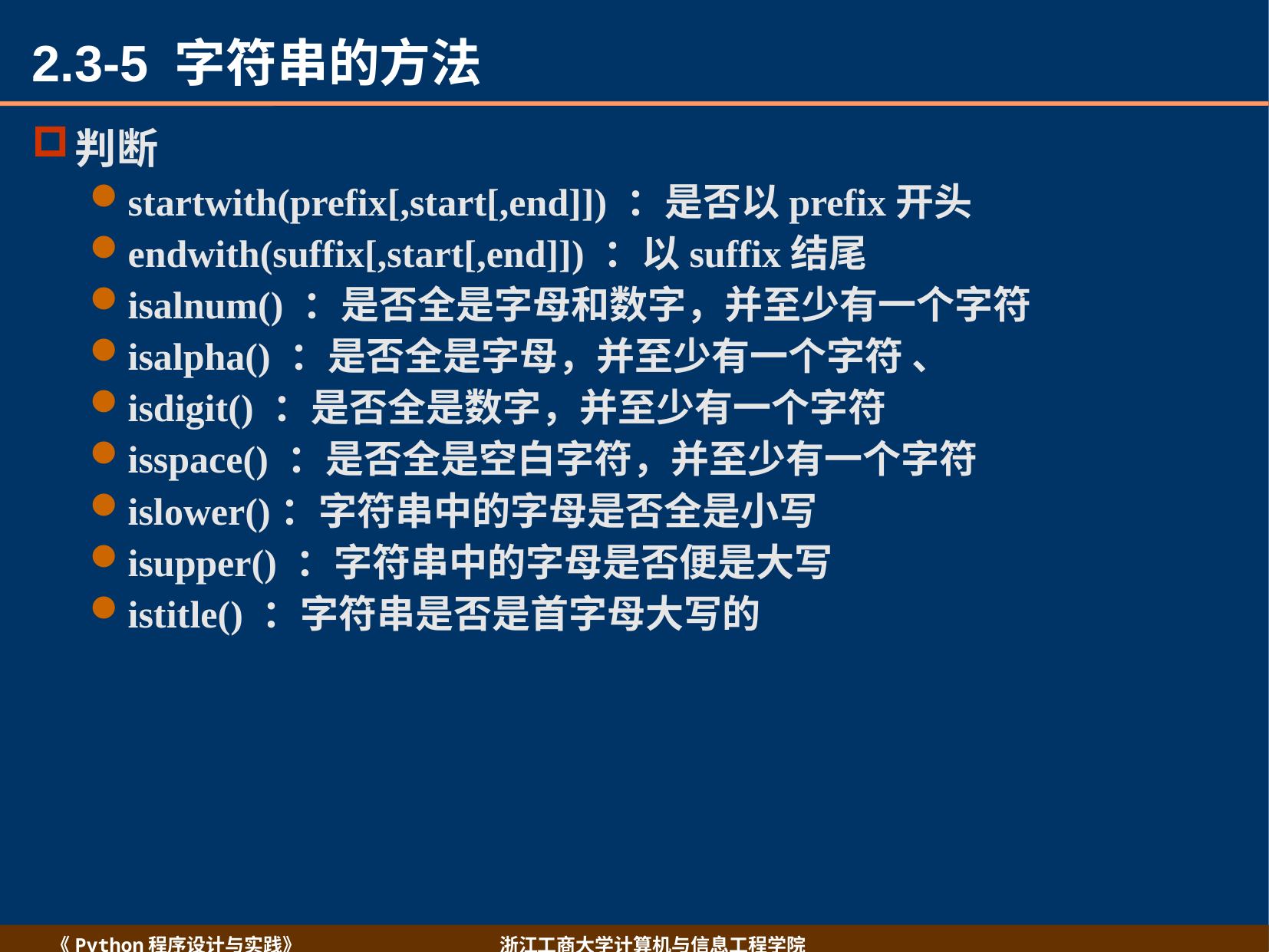

# 2.3-5 字符串的方法
判断
startwith(prefix[,start[,end]]) ：是否以prefix开头
endwith(suffix[,start[,end]]) ：以suffix结尾
isalnum() ：是否全是字母和数字，并至少有一个字符
isalpha() ：是否全是字母，并至少有一个字符 、
isdigit() ：是否全是数字，并至少有一个字符
isspace() ：是否全是空白字符，并至少有一个字符
islower()：字符串中的字母是否全是小写
isupper() ：字符串中的字母是否便是大写
istitle() ：字符串是否是首字母大写的